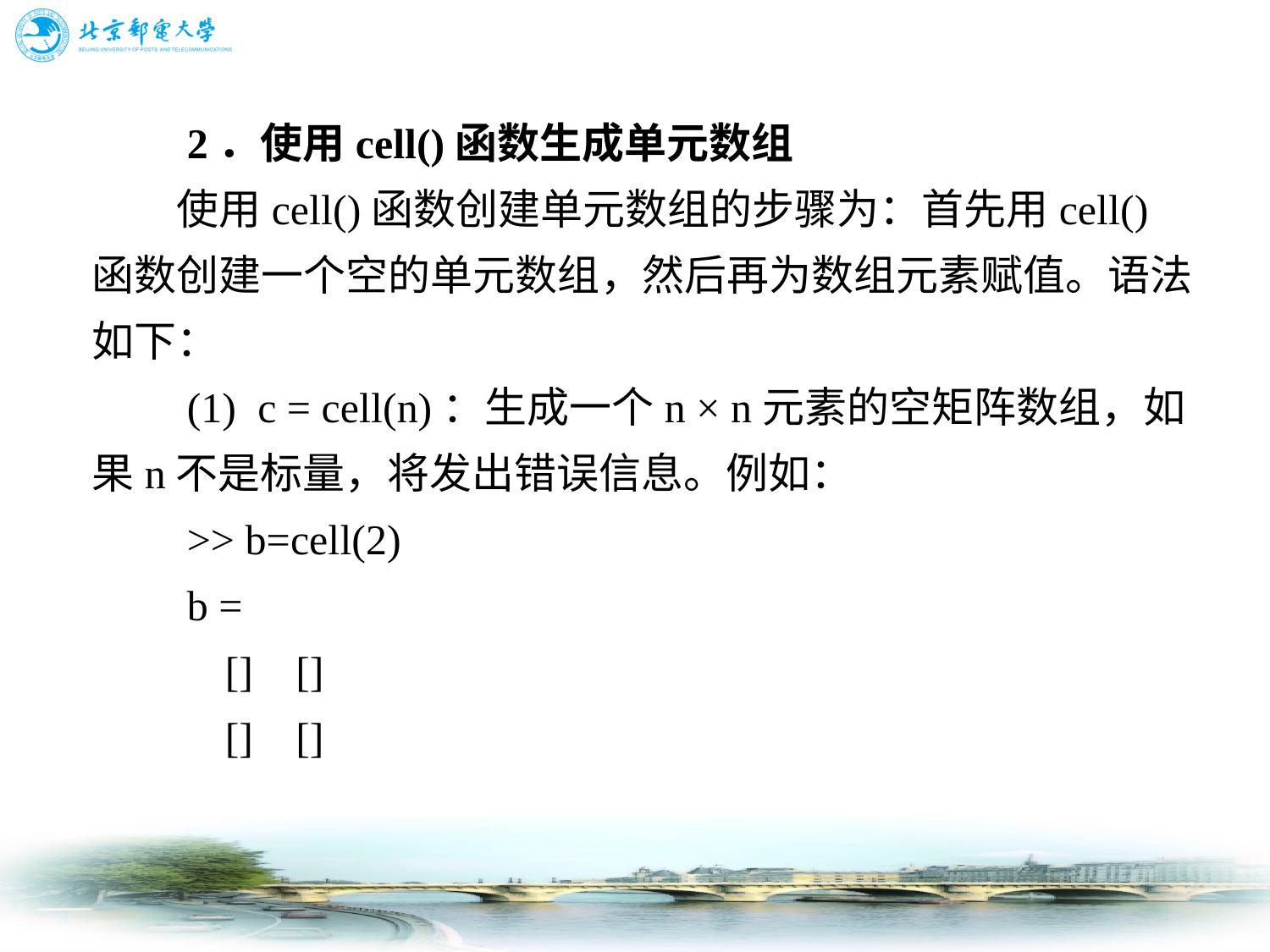

# 2．使用cell()函数生成单元数组 　　使用cell()函数创建单元数组的步骤为：首先用cell()函数创建一个空的单元数组，然后再为数组元素赋值。语法如下： 　　(1)  c = cell(n)：生成一个n × n元素的空矩阵数组，如果n不是标量，将发出错误信息。例如： 　　>> b=cell(2) 　　b = 　　    []    [] 　　    []    []